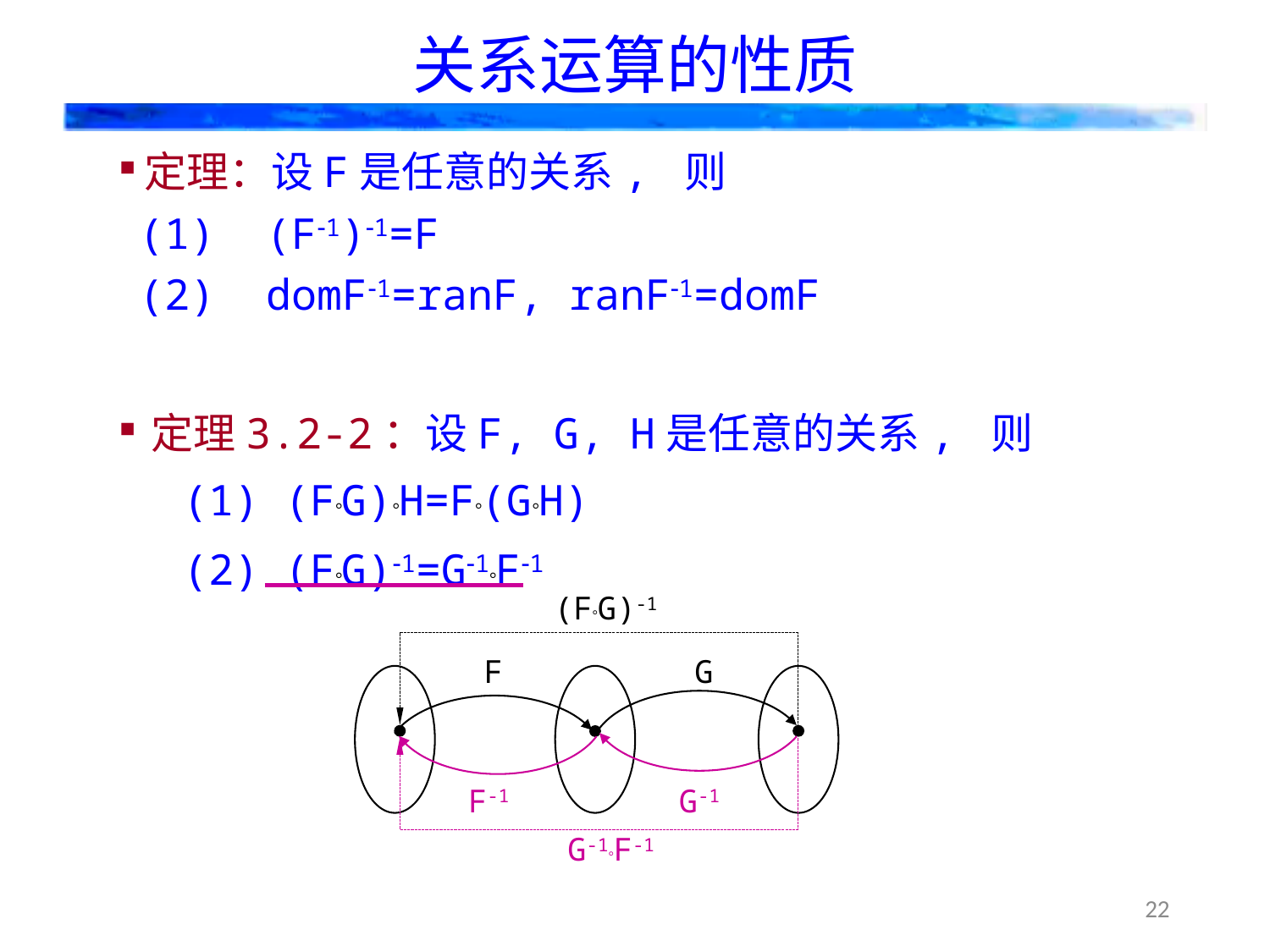

# 关系运算的性质
定理：设F是任意的关系, 则
(1)  (F−1)−1=F
(2)  domF−1=ranF, ranF−1=domF

定理3.2-2：设F, G, H是任意的关系, 则
(1) (F°G)°H=F°(G°H)
(2) (F°G)−1=G−1°F−1
(F°G)-1

F-1
G-1
F
G

G-1°F-1
22